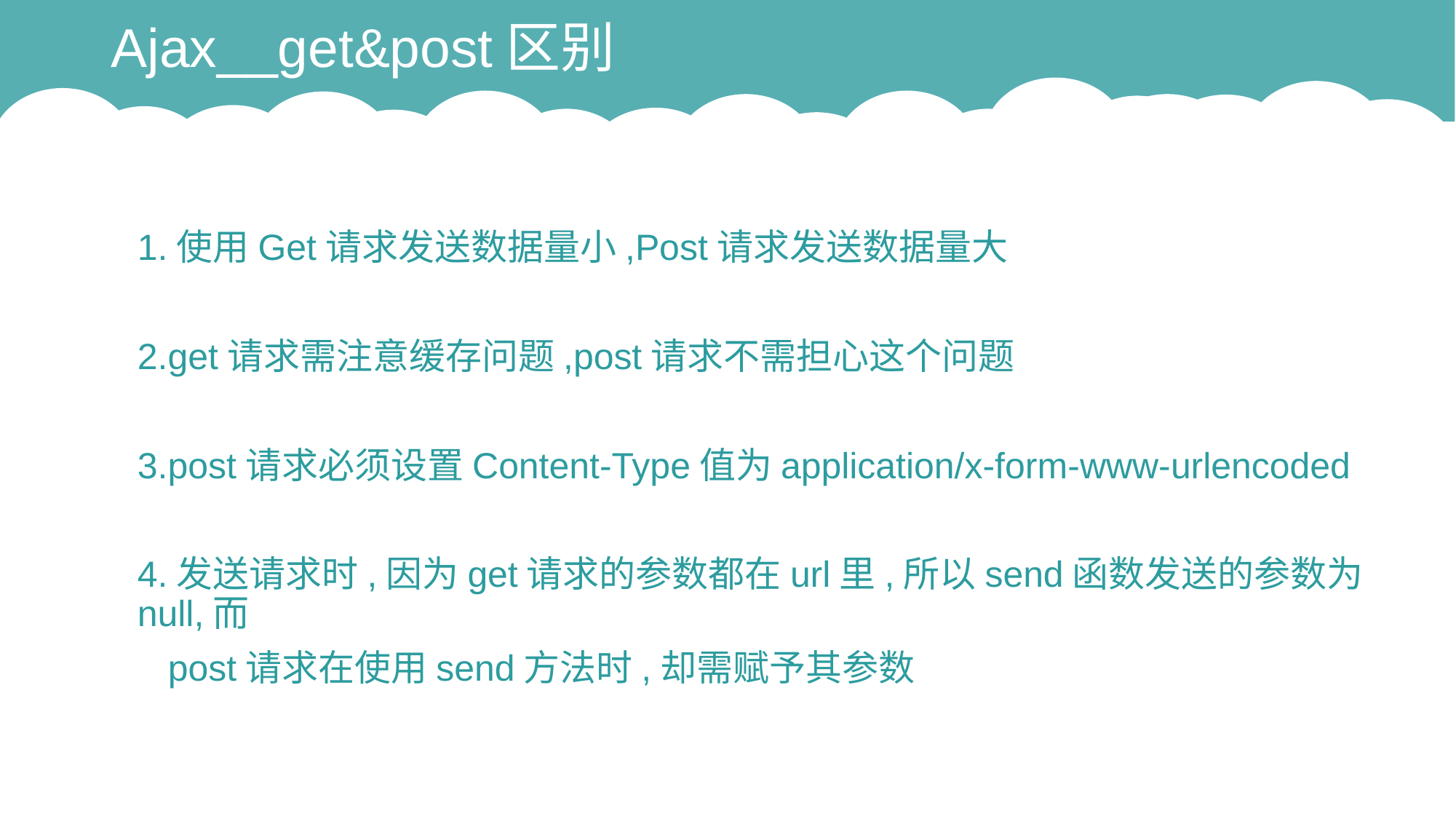

# Ajax__get&post区别
1.使用Get请求发送数据量小,Post请求发送数据量大

2.get请求需注意缓存问题,post请求不需担心这个问题

3.post请求必须设置Content-Type值为application/x-form-www-urlencoded

4.发送请求时,因为get请求的参数都在url里,所以send函数发送的参数为null,而
   post请求在使用send方法时,却需赋予其参数